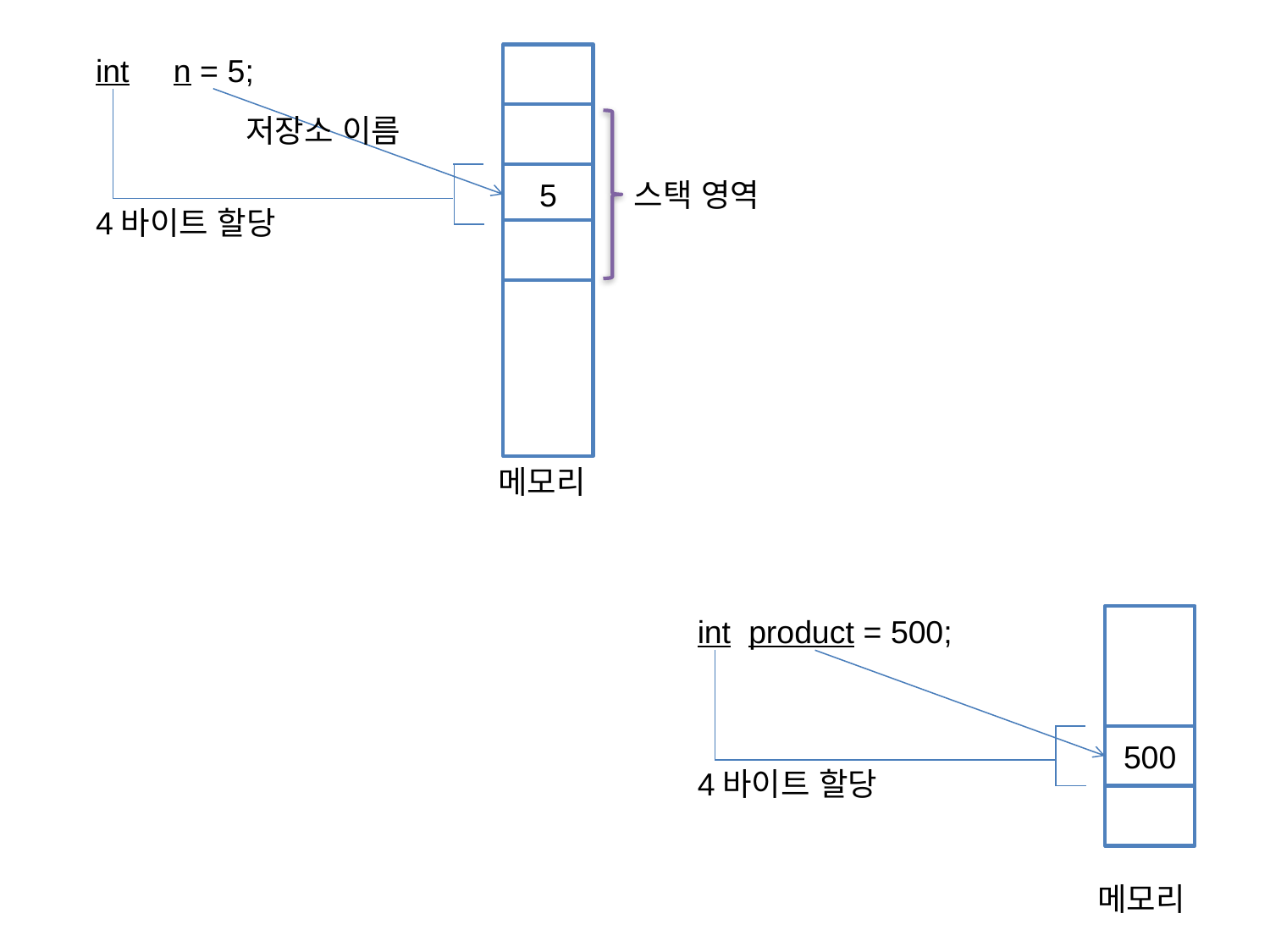

int     n = 5;
4바이트 할당

저장소 이름

5
스택 영역

메모리
int  product = 500;
4바이트 할당

500

메모리